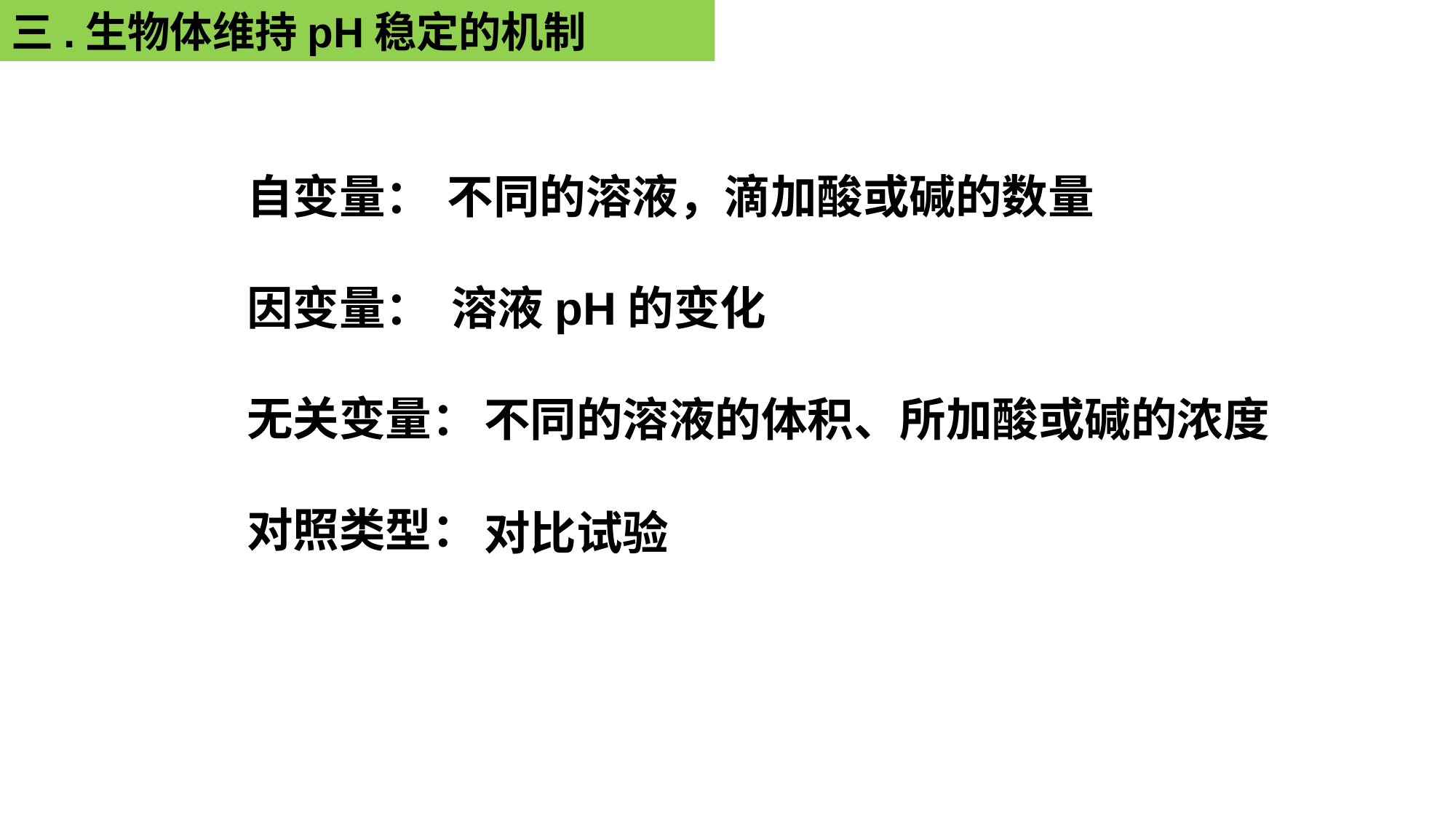

三.生物体维持pH稳定的机制
自变量：

因变量：

无关变量：

对照类型：
不同的溶液，滴加酸或碱的数量
溶液pH的变化
不同的溶液的体积、所加酸或碱的浓度
对比试验